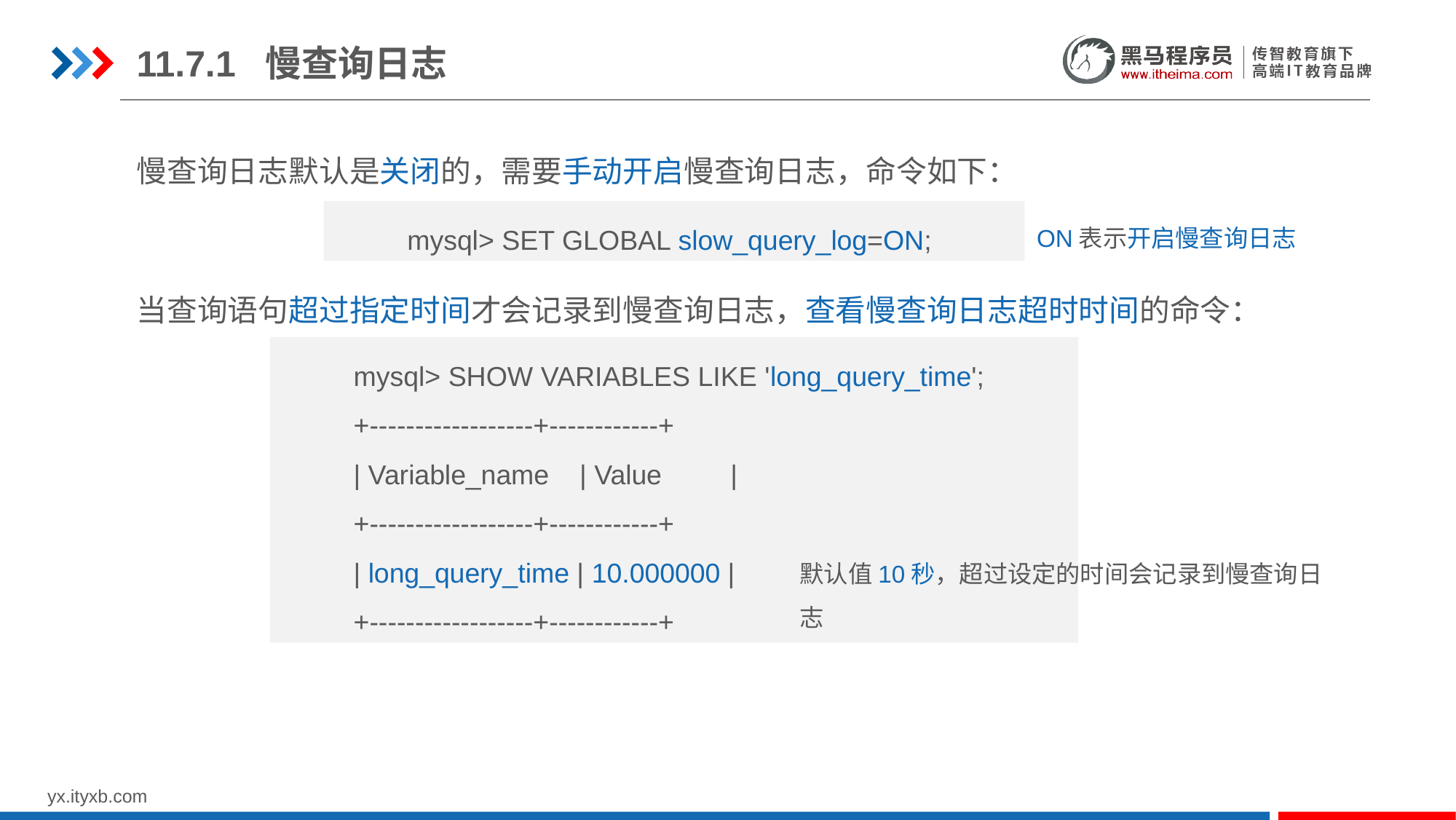

11.7.1  慢查询日志
慢查询日志默认是关闭的，需要手动开启慢查询日志，命令如下：
mysql> SET GLOBAL slow_query_log=ON;
ON表示开启慢查询日志
当查询语句超过指定时间才会记录到慢查询日志，查看慢查询日志超时时间的命令：
mysql> SHOW VARIABLES LIKE 'long_query_time';
+------------------+------------+
| Variable_name    | Value         |
+------------------+------------+
| long_query_time | 10.000000 |
+------------------+------------+
默认值10秒，超过设定的时间会记录到慢查询日志